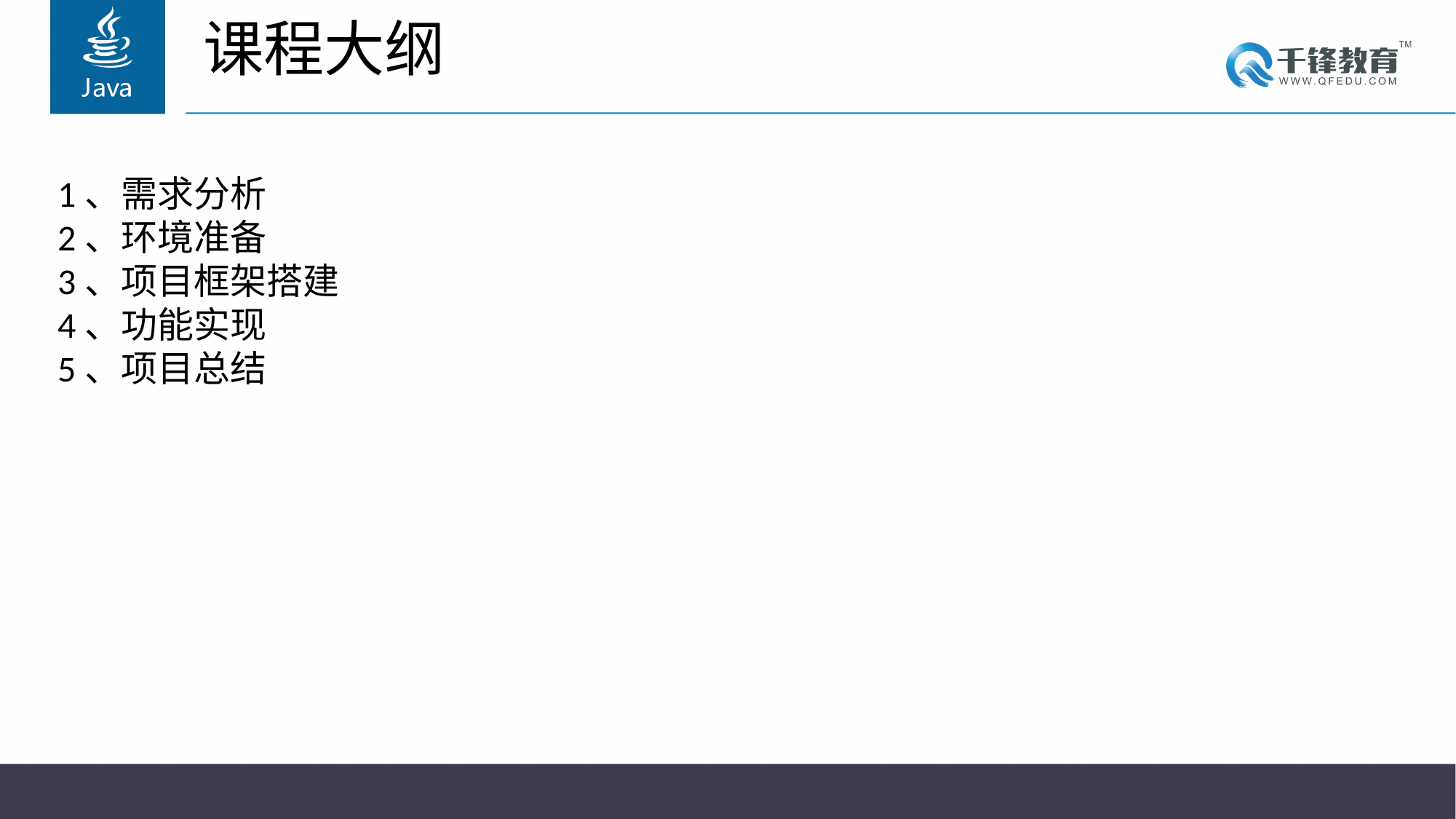

# 课程大纲
1、需求分析
2、环境准备
3、项目框架搭建
4、功能实现
5、项目总结